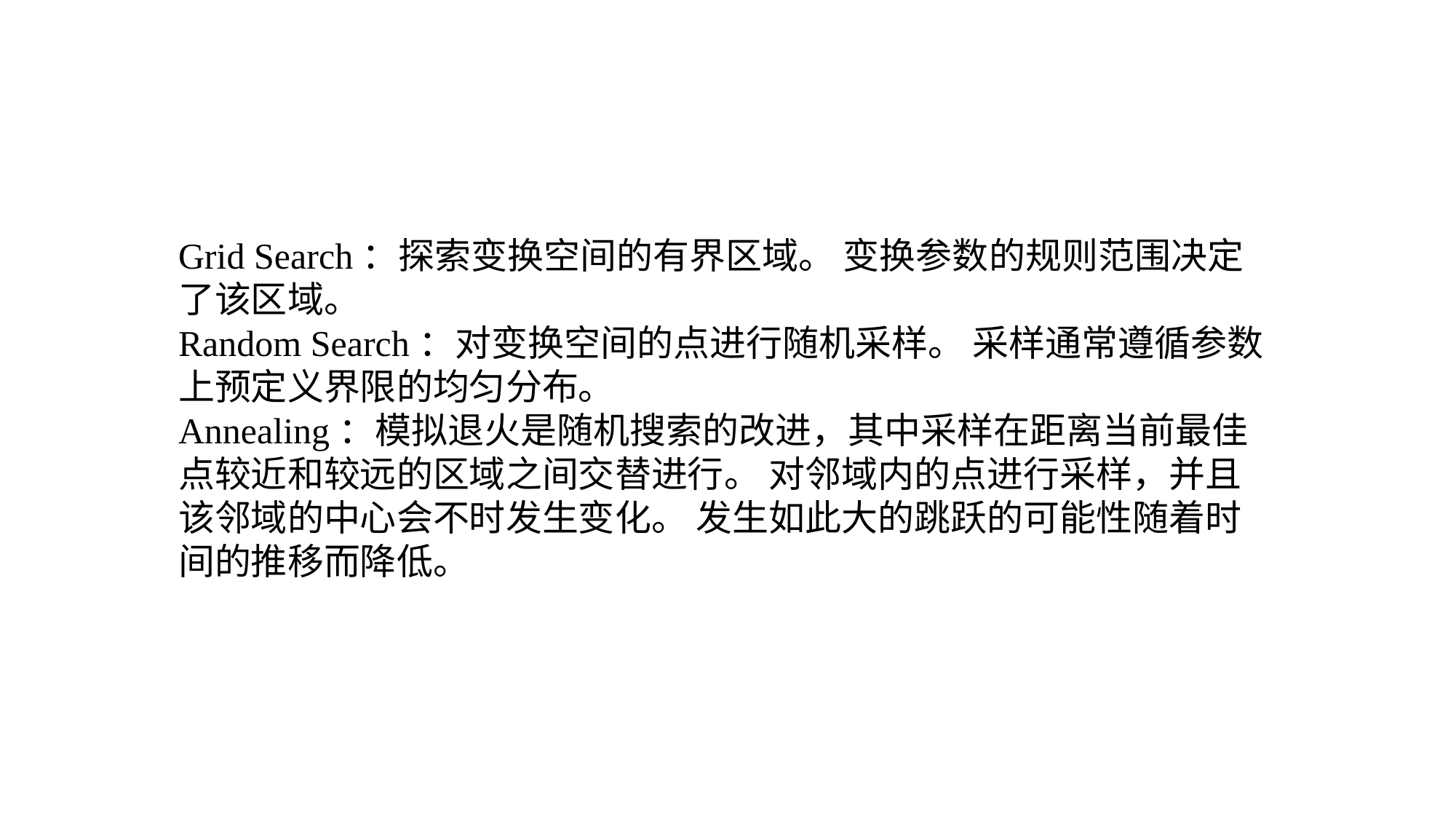

Grid Search：探索变换空间的有界区域。 变换参数的规则范围决定了该区域。
Random Search：对变换空间的点进行随机采样。 采样通常遵循参数上预定义界限的均匀分布。
Annealing：模拟退火是随机搜索的改进，其中采样在距离当前最佳点较近和较远的区域之间交替进行。 对邻域内的点进行采样，并且该邻域的中心会不时发生变化。 发生如此大的跳跃的可能性随着时间的推移而降低。